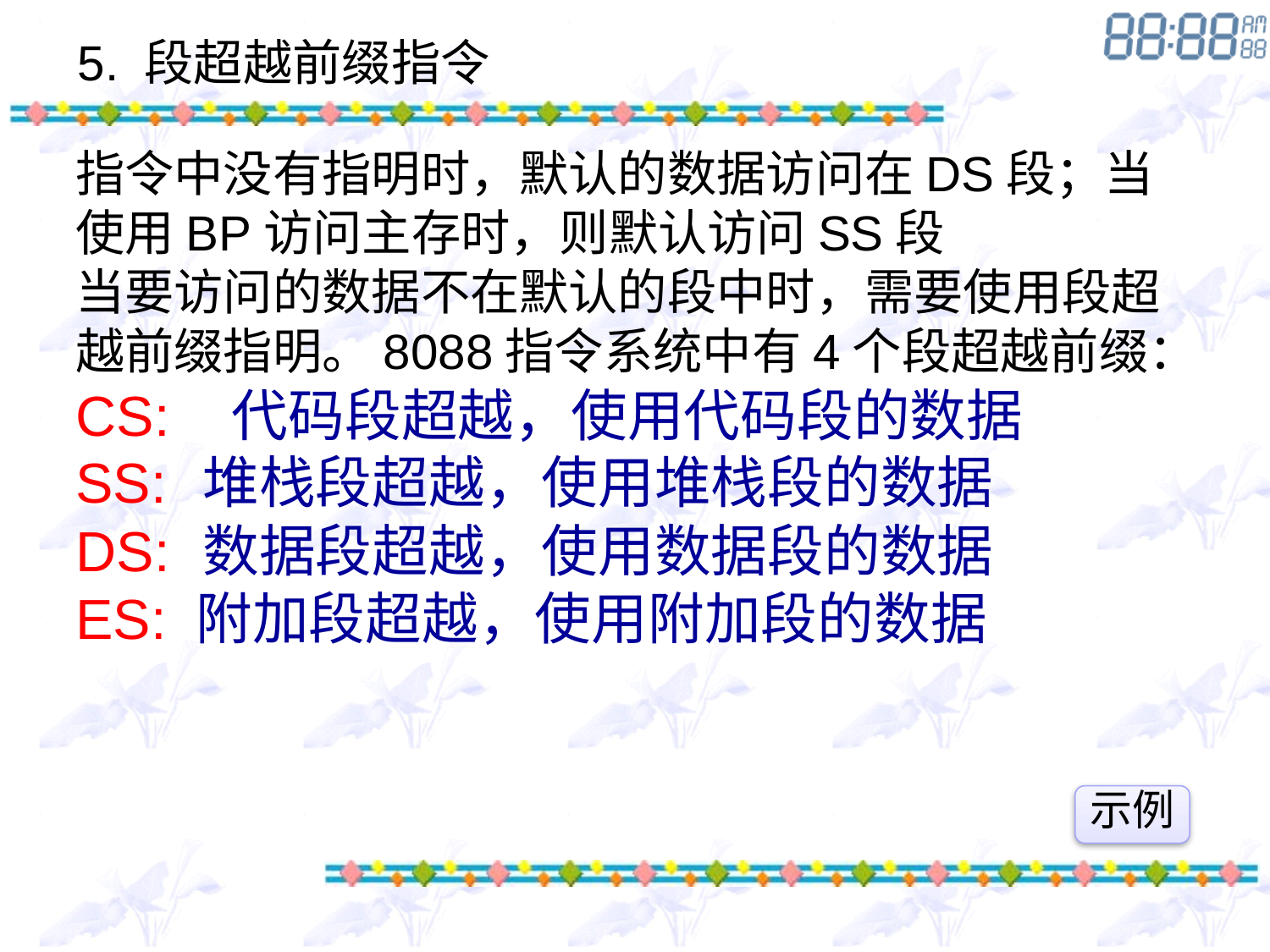

5. 段超越前缀指令
指令中没有指明时，默认的数据访问在DS段；当使用BP访问主存时，则默认访问SS段
当要访问的数据不在默认的段中时，需要使用段超越前缀指明。8088指令系统中有4个段超越前缀：
CS:	 代码段超越，使用代码段的数据
SS: 	堆栈段超越，使用堆栈段的数据
DS: 	数据段超越，使用数据段的数据
ES: 附加段超越，使用附加段的数据
示例